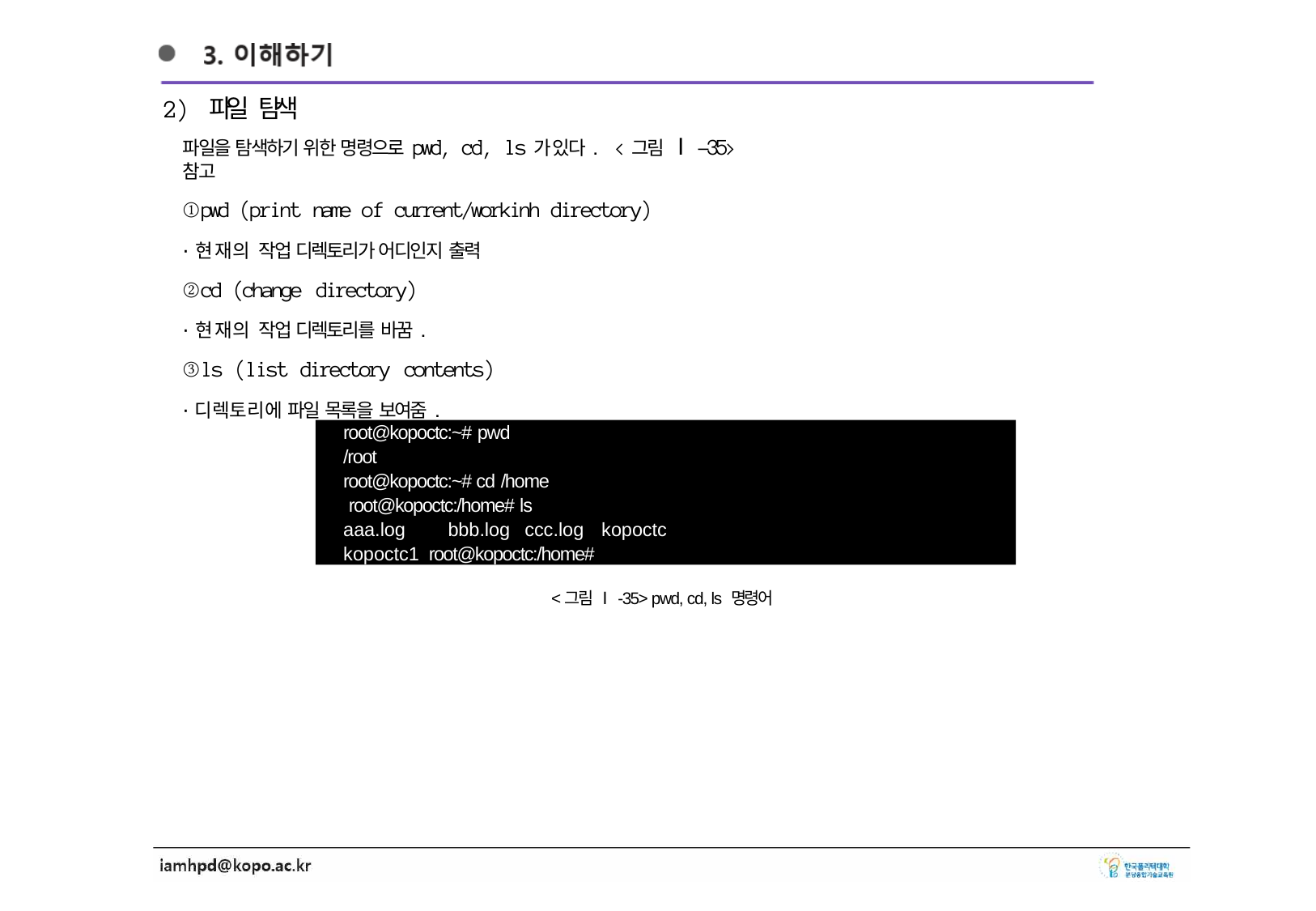

2) 파일 탐색
파일을 탐색하기 위한 명령으로 pwd, cd, ls가 있다. <그림 Ⅰ-35> 참고
① pwd (print name of current/workinh directory)
∙현재의 작업 디렉토리가 어디인지 출력
② cd (change directory)
∙현재의 작업 디렉토리를 바꿈.
③ ls (list directory contents)
∙디렉토리에 파일 목록을 보여줌.
root@kopoctc:~# pwd
/root
root@kopoctc:~# cd /home  root@kopoctc:/home# ls
aaa.log	bbb.log	ccc.log	kopoctc	kopoctc1  root@kopoctc:/home#
<그림 Ⅰ-35> pwd, cd, ls 명령어